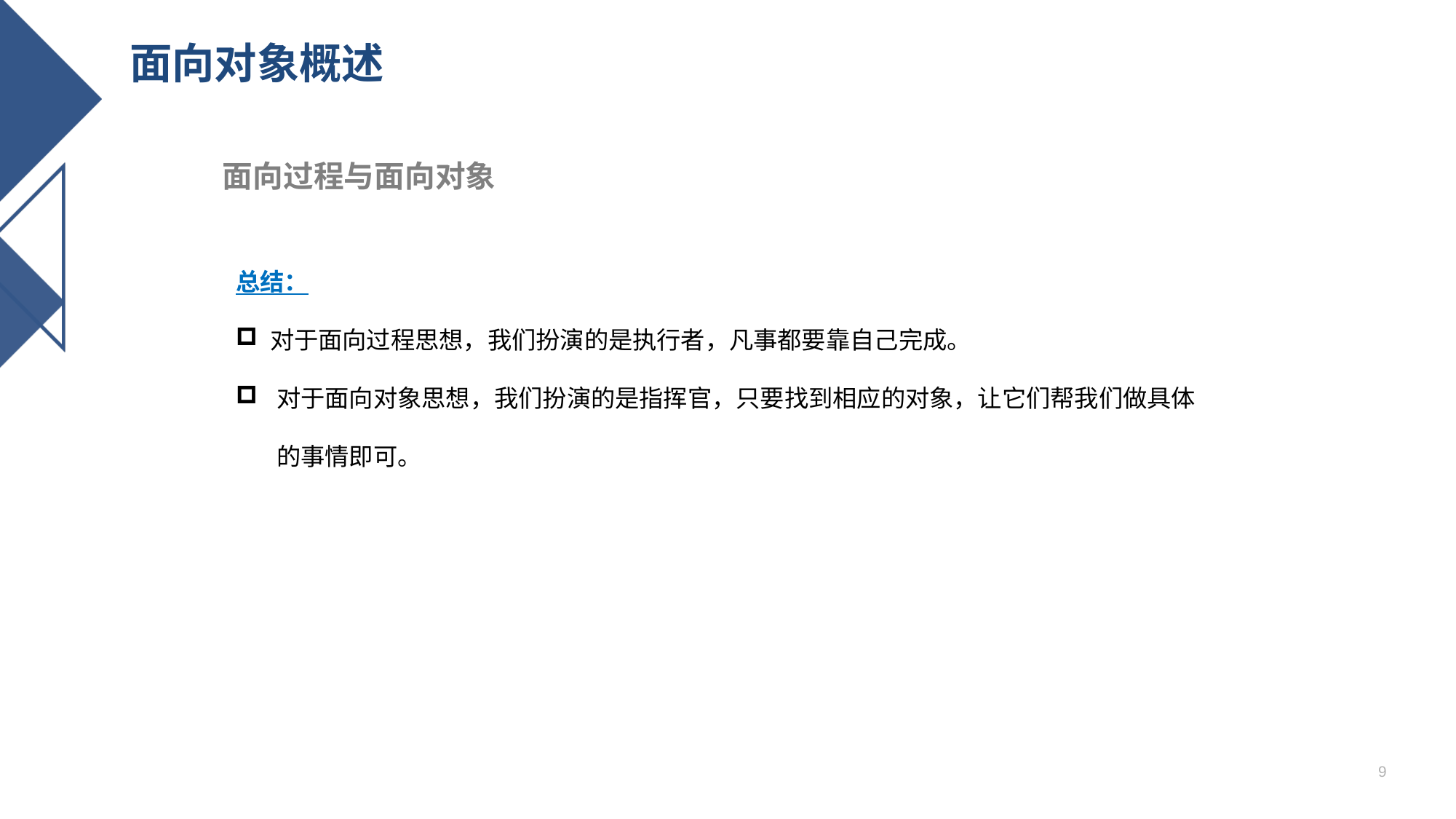

# 面向对象概述
面向过程与面向对象
总结：
对于面向过程思想，我们扮演的是执行者，凡事都要靠自己完成。
对于面向对象思想，我们扮演的是指挥官，只要找到相应的对象，让它们帮我们做具体的事情即可。
9